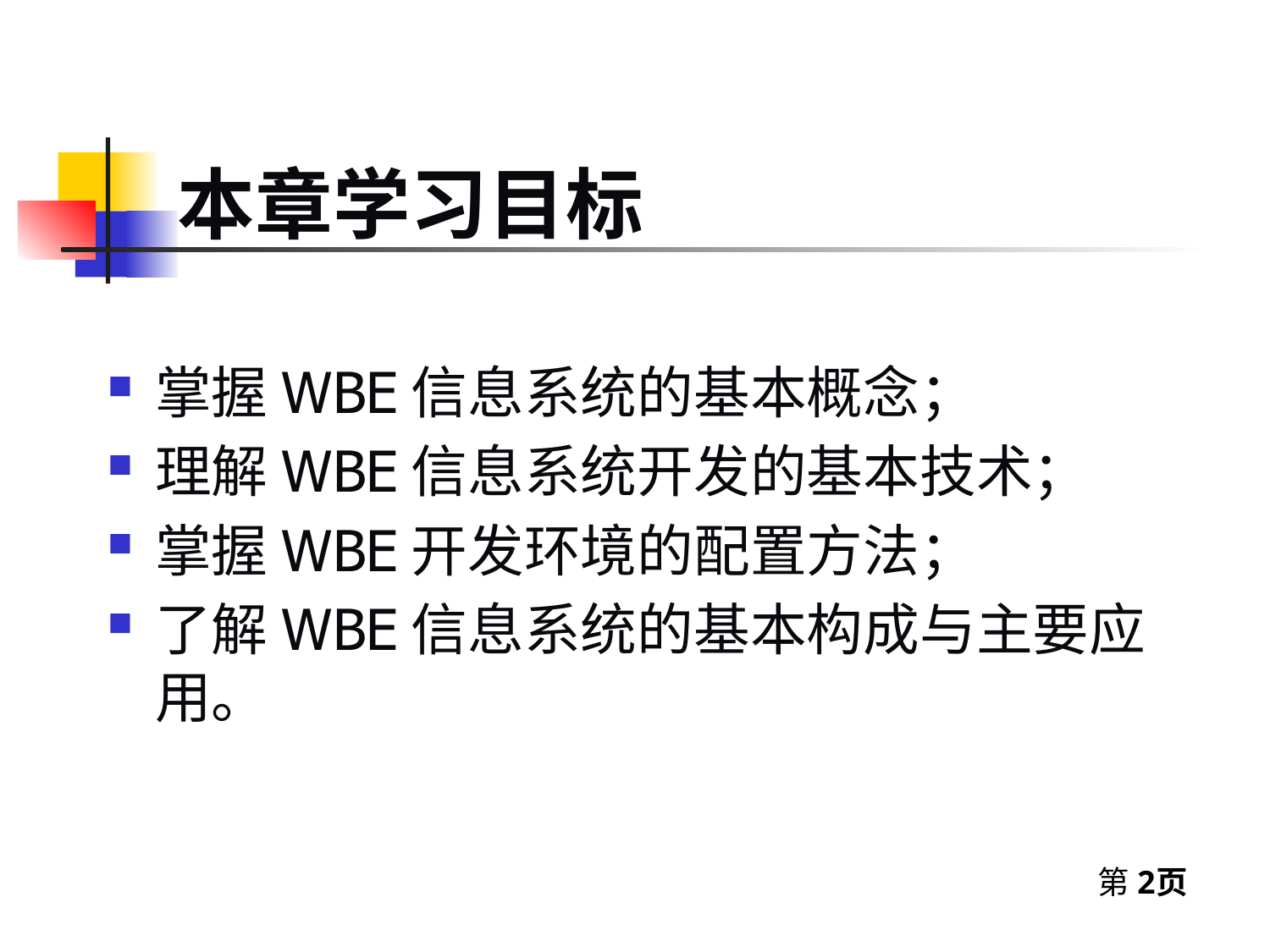

# 本章学习目标

掌握WBE信息系统的基本概念；
理解WBE信息系统开发的基本技术；
掌握WBE开发环境的配置方法；
了解WBE信息系统的基本构成与主要应用。